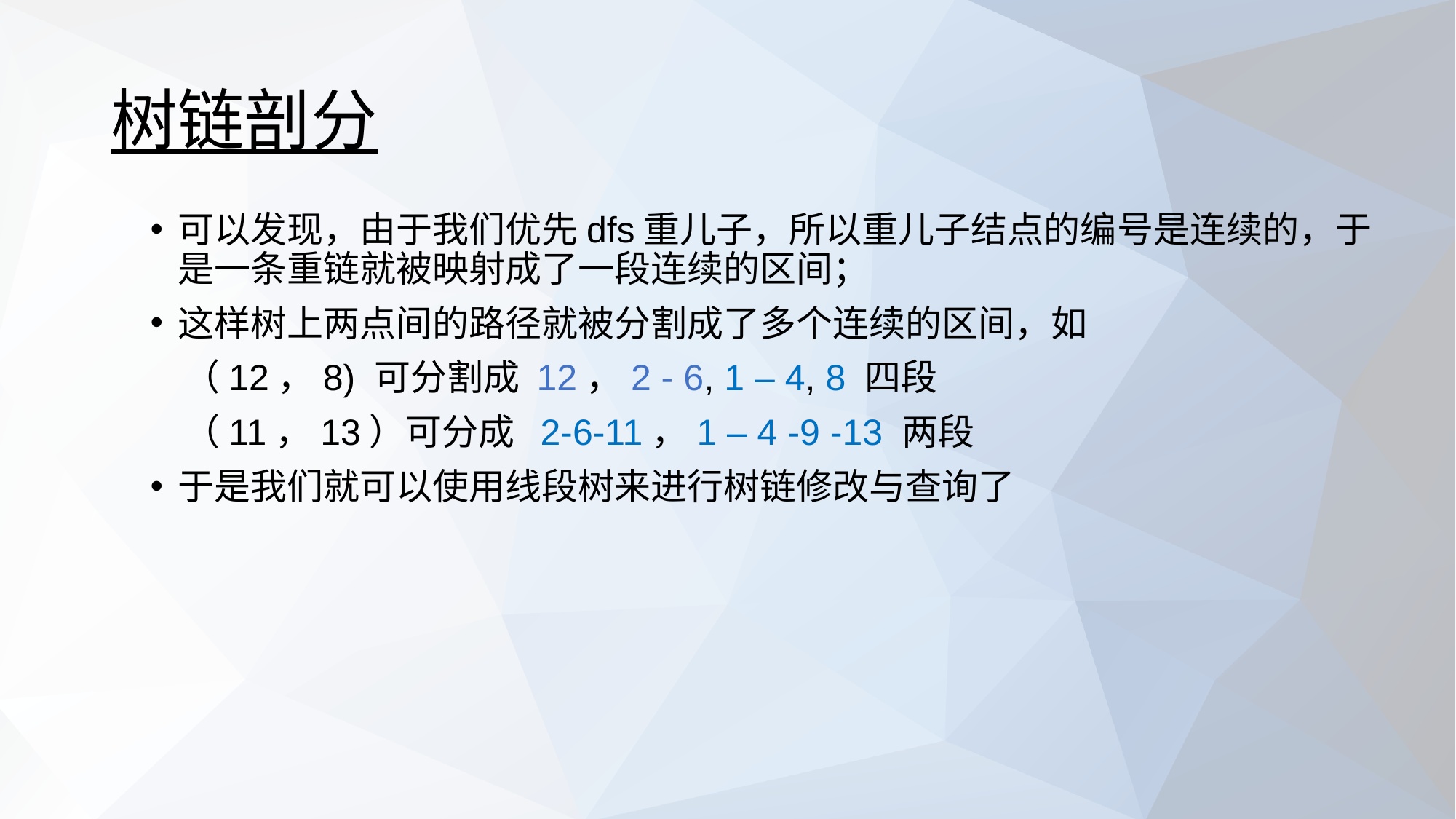

# 树链剖分
可以发现，由于我们优先dfs重儿子，所以重儿子结点的编号是连续的，于是一条重链就被映射成了一段连续的区间；
这样树上两点间的路径就被分割成了多个连续的区间，如
   （12，8) 可分割成 12，2 - 6, 1 – 4, 8 四段
   （11，13）可分成  2-6-11，1 – 4 -9 -13 两段
于是我们就可以使用线段树来进行树链修改与查询了